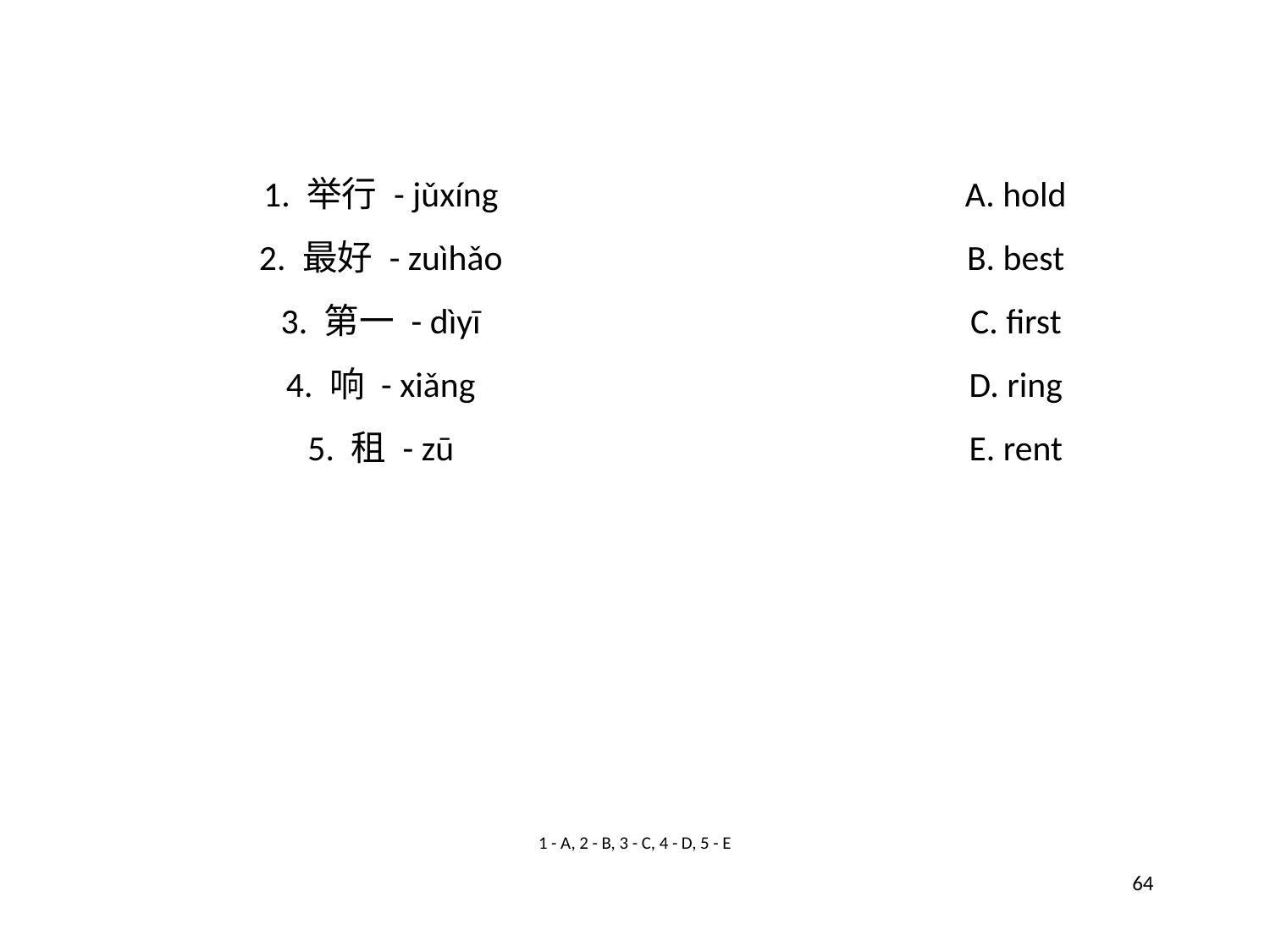

1. 举行 - jǔxíng

A. hold

2. 最好 - zuìhǎo

B. best

3. 第一 - dìyī

C. first

4. 响 - xiǎng

D. ring

5. 租 - zū

E. rent
1 - A, 2 - B, 3 - C, 4 - D, 5 - E

64